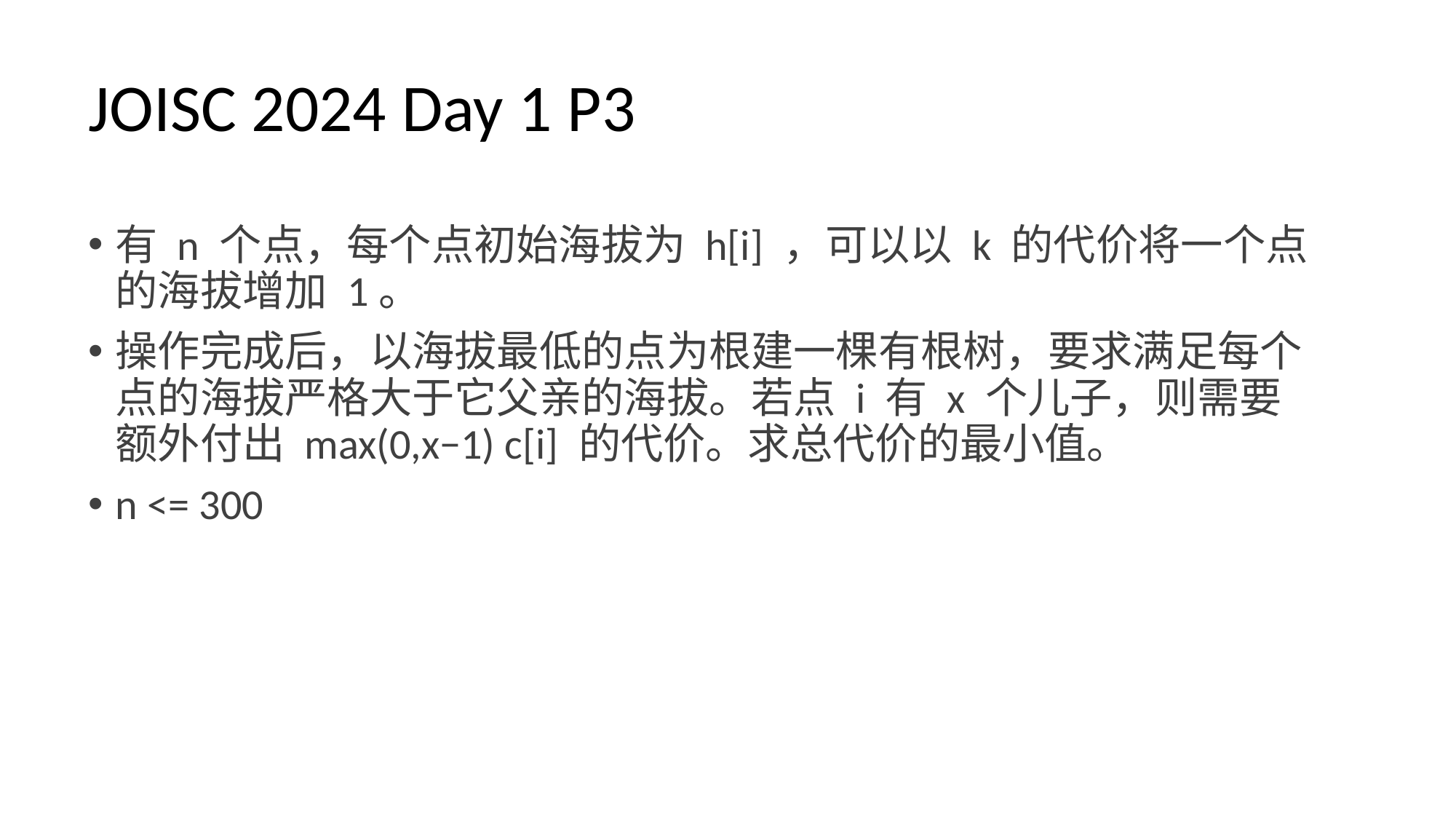

# JOISC 2024 Day 1 P3
有 n 个点，每个点初始海拔为 h[i] ，可以以 k 的代价将一个点的海拔增加 1。
操作完成后，以海拔最低的点为根建一棵有根树，要求满足每个点的海拔严格大于它父亲的海拔。若点 i 有 x 个儿子，则需要额外付出 max(0,x−1) c[i] 的代价。求总代价的最小值。
n <= 300